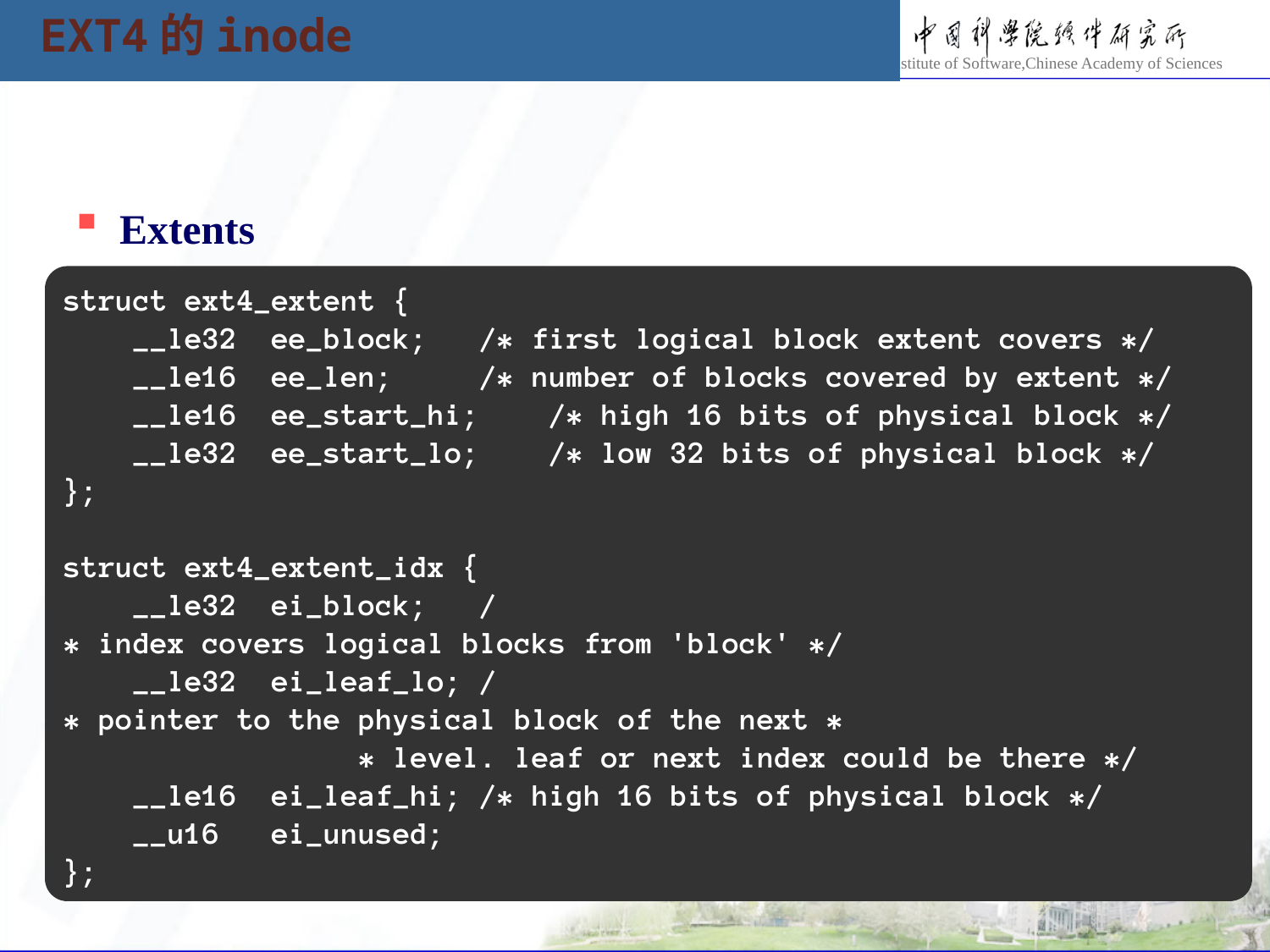

EXT4的inode
Extents
struct ext4_extent {
    __le32  ee_block;   /* first logical block extent covers */
    __le16  ee_len;     /* number of blocks covered by extent */
    __le16  ee_start_hi;    /* high 16 bits of physical block */
    __le32  ee_start_lo;    /* low 32 bits of physical block */
};

struct ext4_extent_idx {
    __le32  ei_block;   /* index covers logical blocks from 'block' */
    __le32  ei_leaf_lo; /* pointer to the physical block of the next *
                 * level. leaf or next index could be there */
    __le16  ei_leaf_hi; /* high 16 bits of physical block */
    __u16   ei_unused;
};